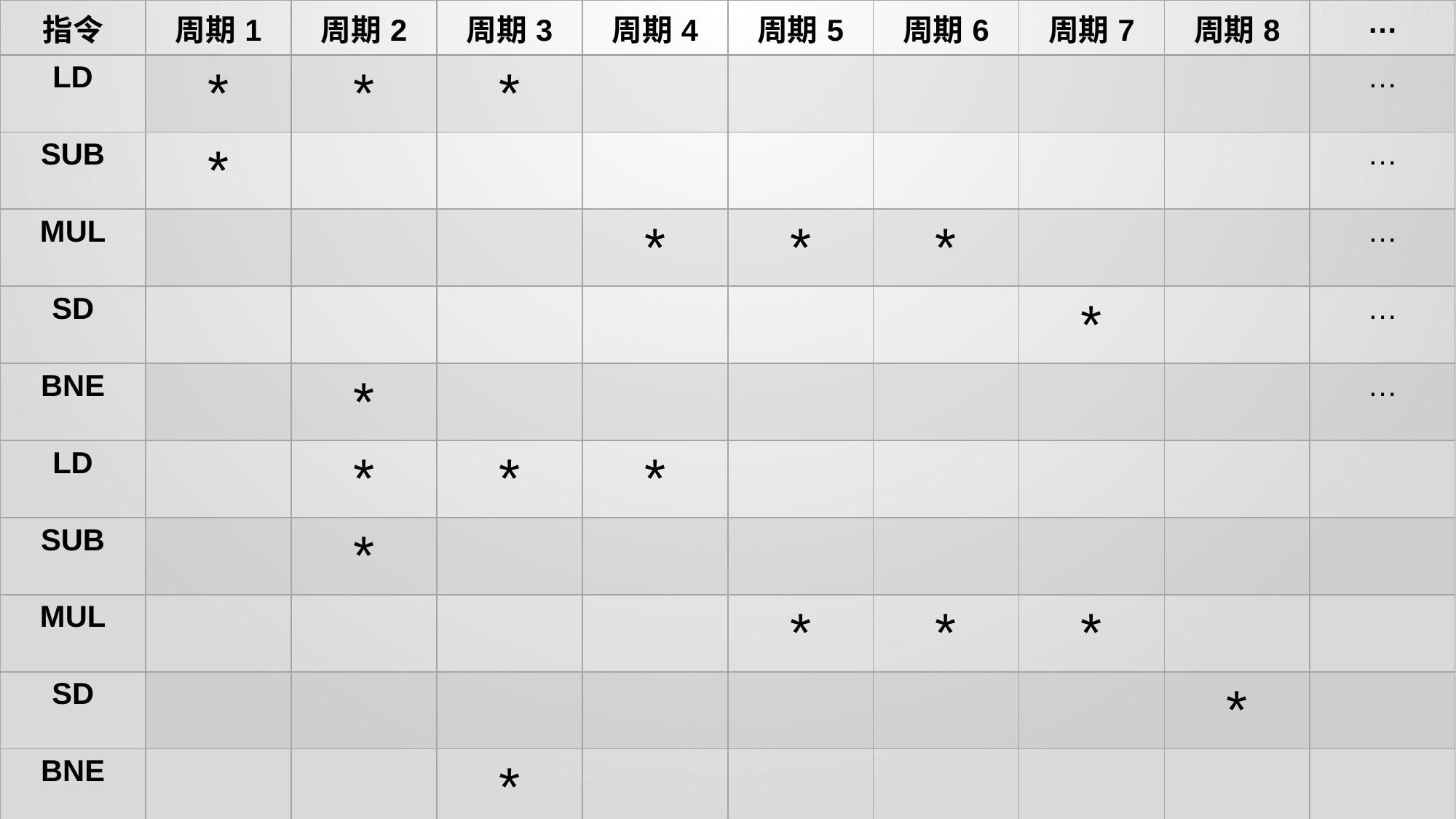

| 指令 | 周期1 | 周期2 | 周期3 | 周期4 | 周期5 | 周期6 | 周期7 | 周期8 | … |
| --- | --- | --- | --- | --- | --- | --- | --- | --- | --- |
| LD | \* | \* | \* |  |  |  |  |  | … |
| SUB | \* |  |  |  |  |  |  |  | … |
| MUL |  |  |  | \* | \* | \* |  |  | … |
| SD |  |  |  |  |  |  | \* |  | … |
| BNE |  | \* |  |  |  |  |  |  | … |
| LD |  | \* | \* | \* |  |  |  |  |  |
| SUB |  | \* |  |  |  |  |  |  |  |
| MUL |  |  |  |  | \* | \* | \* |  |  |
| SD |  |  |  |  |  |  |  | \* |  |
| BNE |  |  | \* |  |  |  |  |  |  |